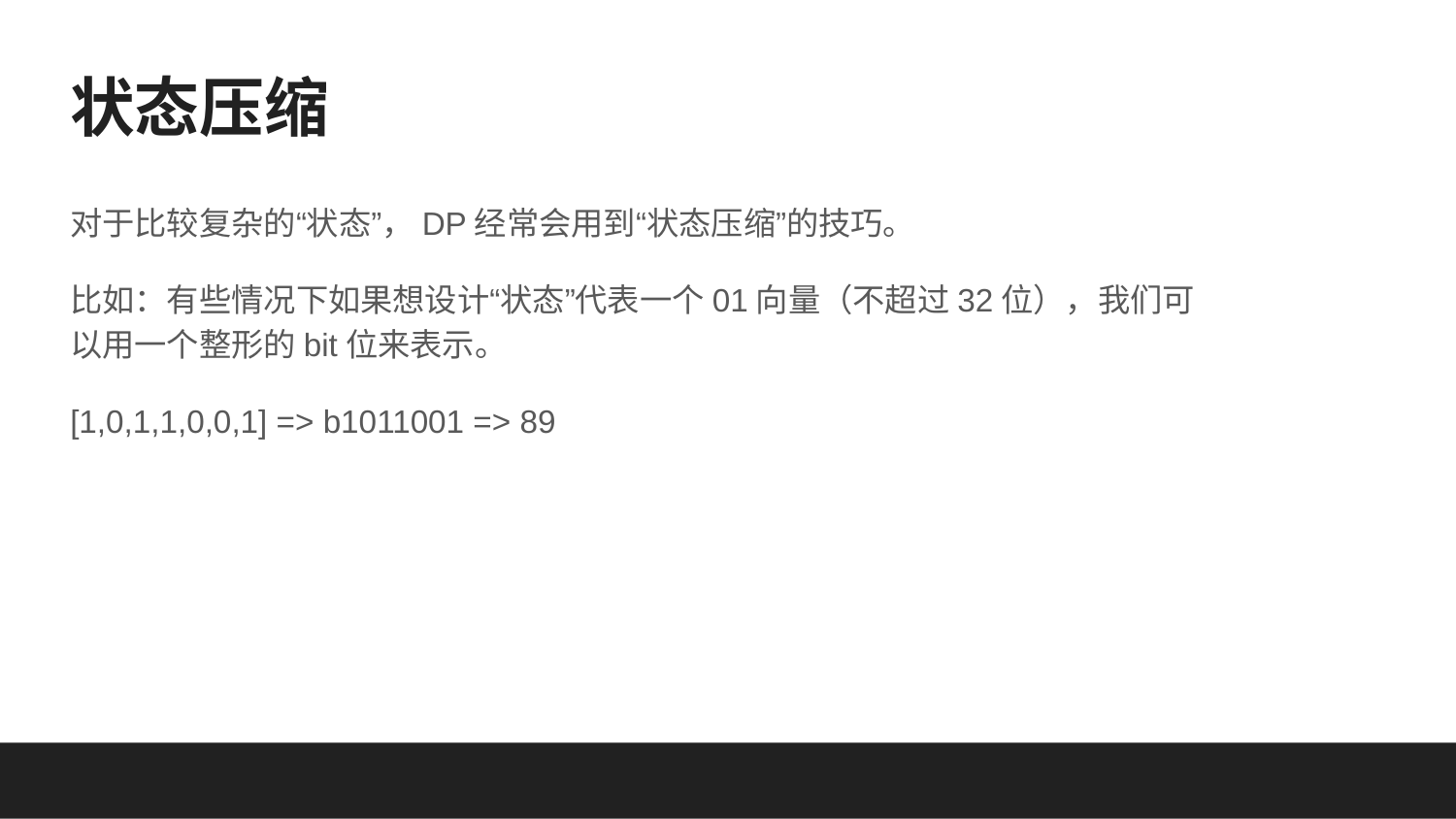

# 状态压缩
对于比较复杂的“状态”，DP经常会用到“状态压缩”的技巧。
比如：有些情况下如果想设计“状态”代表一个01向量（不超过32位），我们可以用一个整形的bit位来表示。
[1,0,1,1,0,0,1] => b1011001 => 89